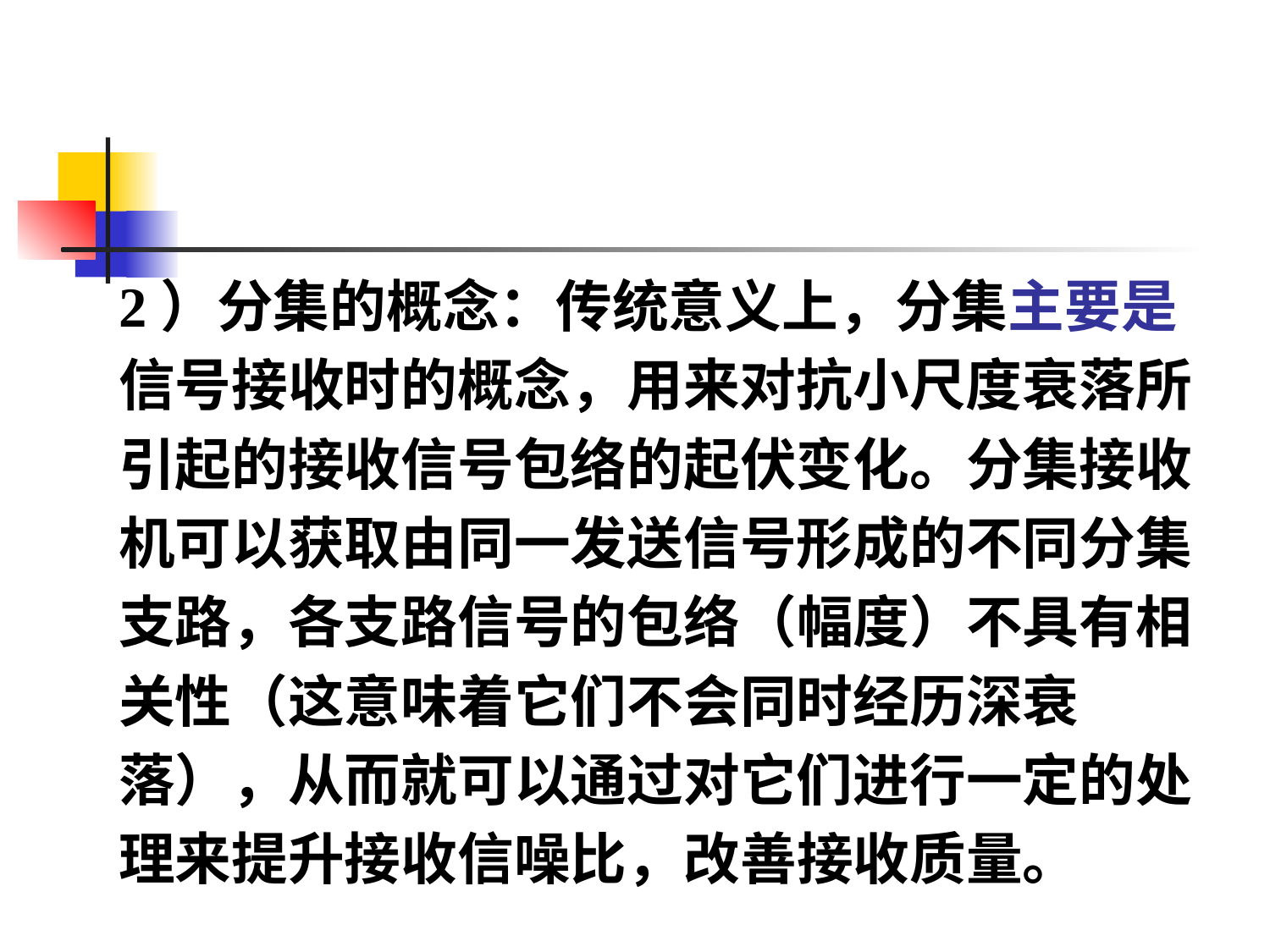

#
2）分集的概念：传统意义上，分集主要是
信号接收时的概念，用来对抗小尺度衰落所
引起的接收信号包络的起伏变化。分集接收
机可以获取由同一发送信号形成的不同分集
支路，各支路信号的包络（幅度）不具有相
关性（这意味着它们不会同时经历深衰
落），从而就可以通过对它们进行一定的处
理来提升接收信噪比，改善接收质量。